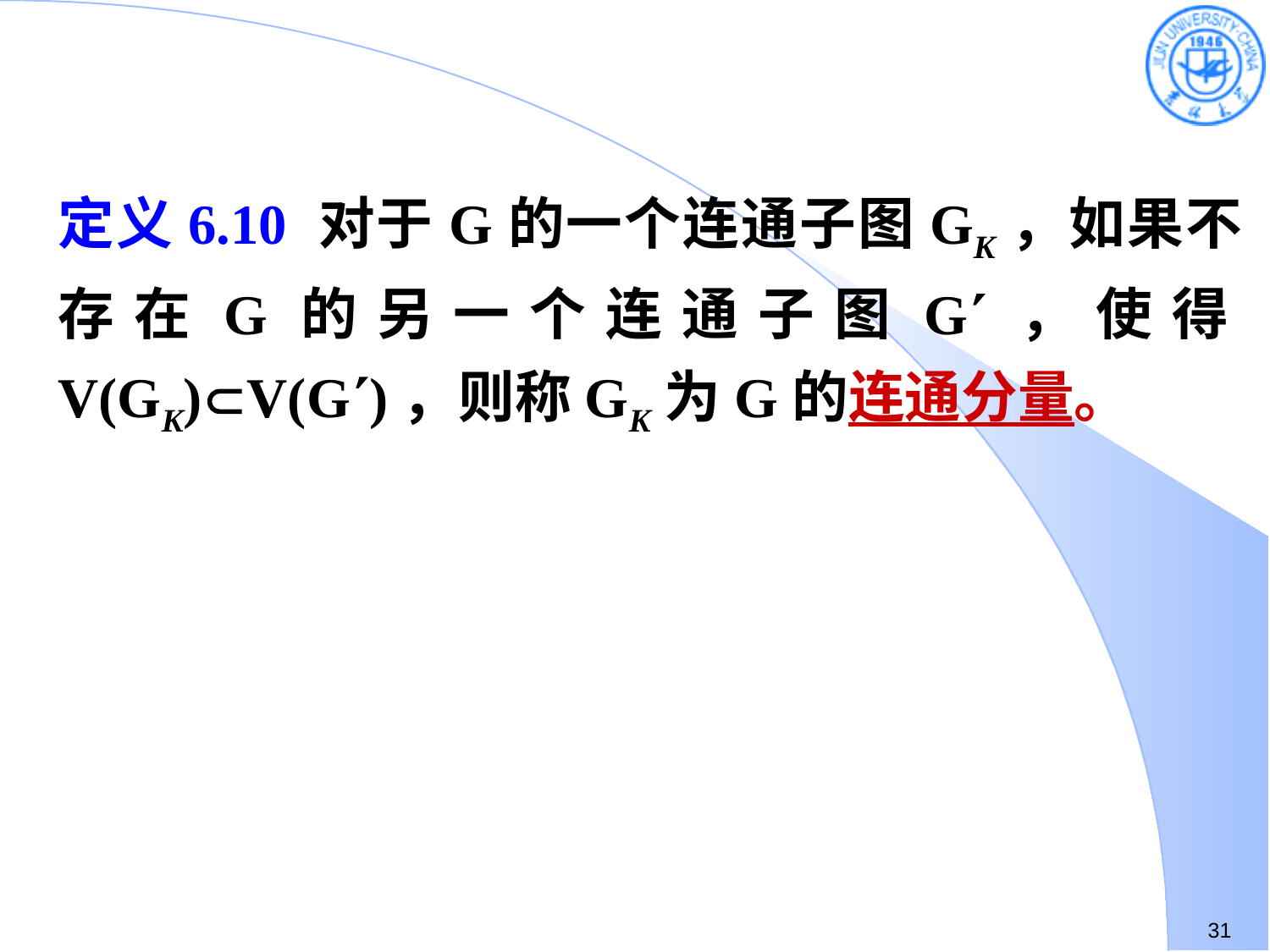

定义6.10 对于G的一个连通子图GK，如果不存在G的另一个连通子图G′，使得V(GK)⊂V(G′)，则称GK为G的连通分量。